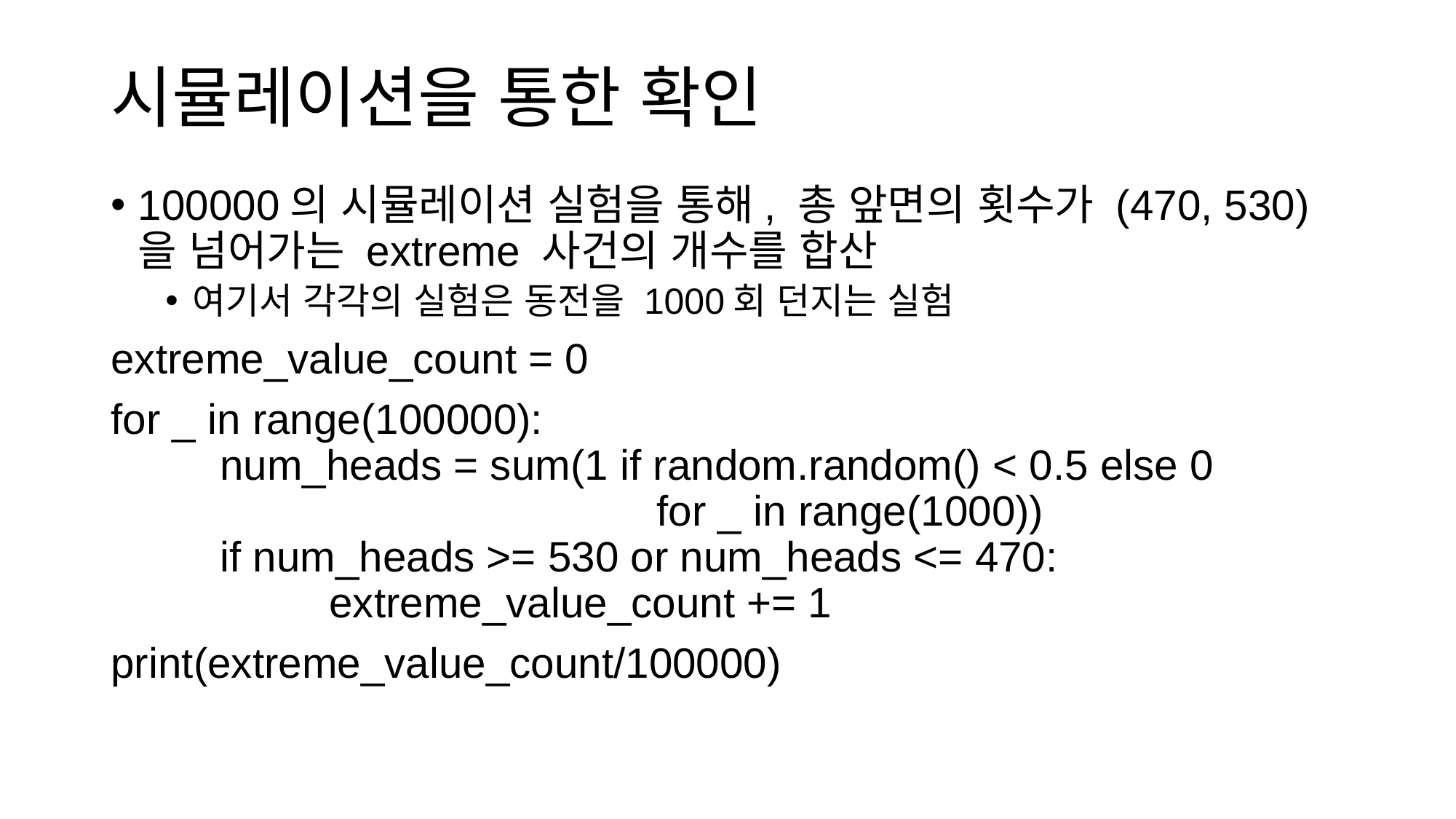

# 시뮬레이션을 통한 확인
100000의 시뮬레이션 실험을 통해, 총 앞면의 횟수가 (470, 530)을 넘어가는 extreme 사건의 개수를 합산
여기서 각각의 실험은 동전을 1000회 던지는 실험
extreme_value_count = 0
for _ in range(100000):
	num_heads = sum(1 if random.random() < 0.5 else 0
					for _ in range(1000))
	if num_heads >= 530 or num_heads <= 470:
		extreme_value_count += 1
print(extreme_value_count/100000)